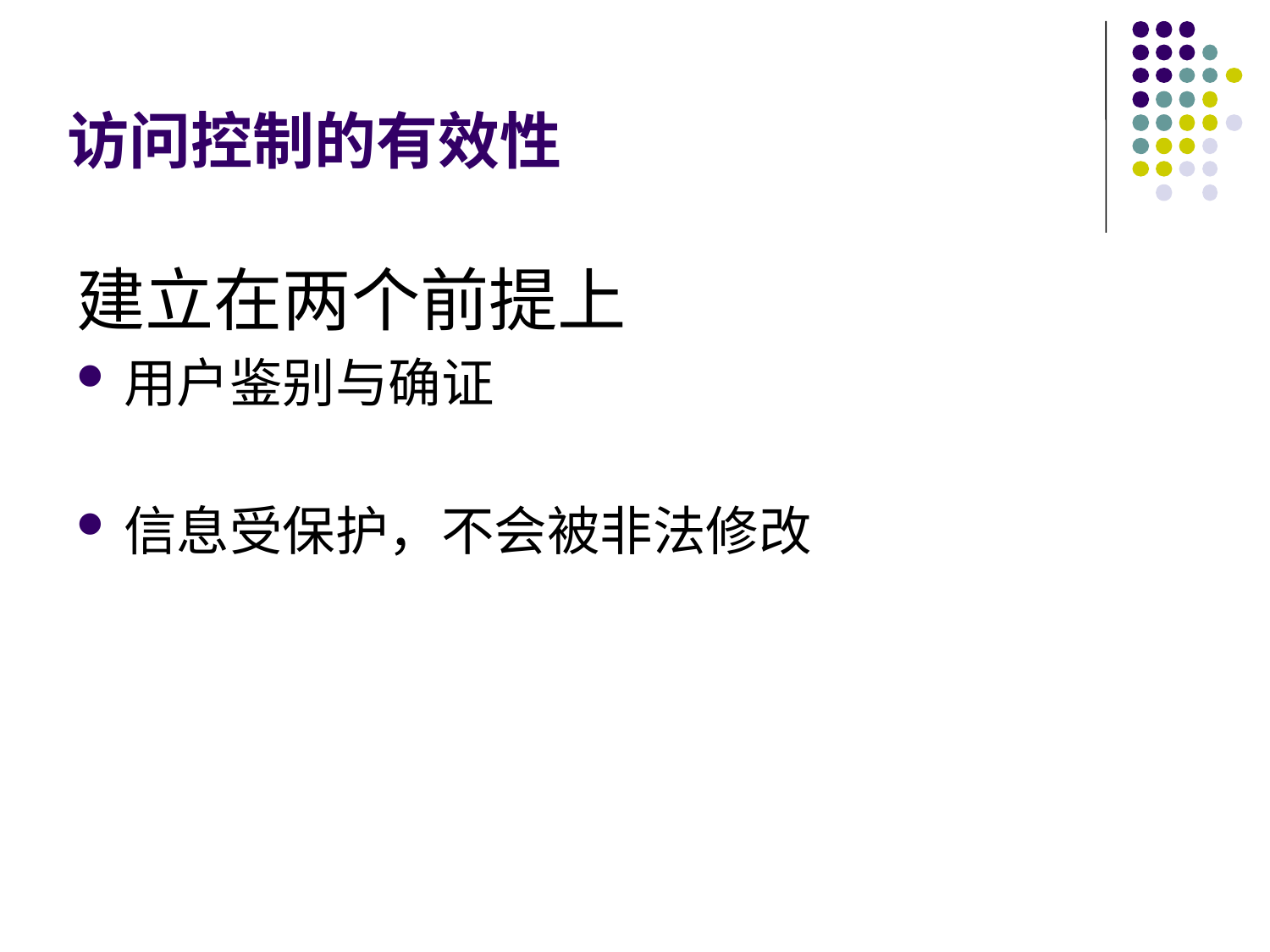

访问控制的有效性
建立在两个前提上
用户鉴别与确证

信息受保护，不会被非法修改